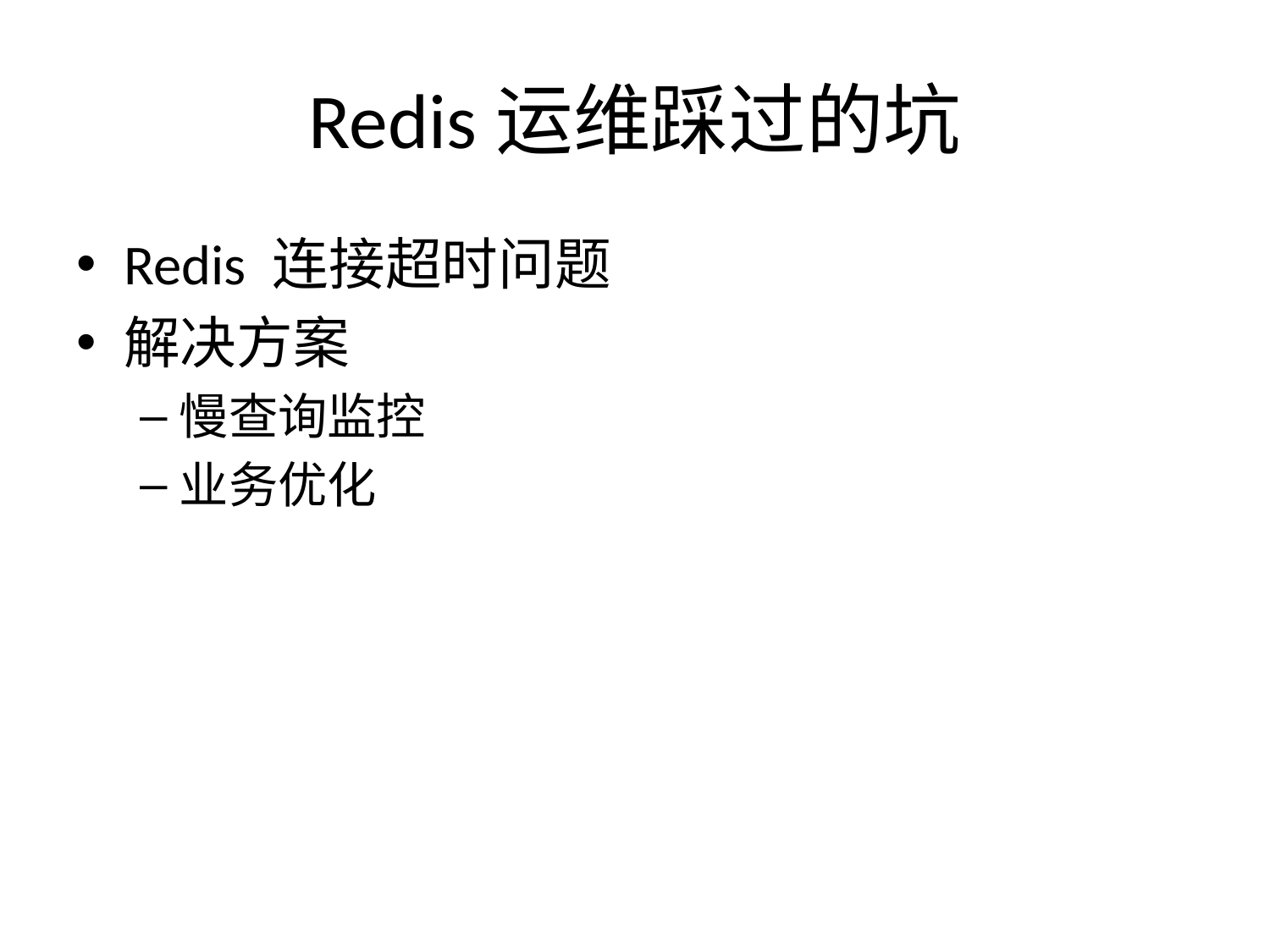

# Redis运维踩过的坑
Redis 连接超时问题
解决方案
慢查询监控
业务优化